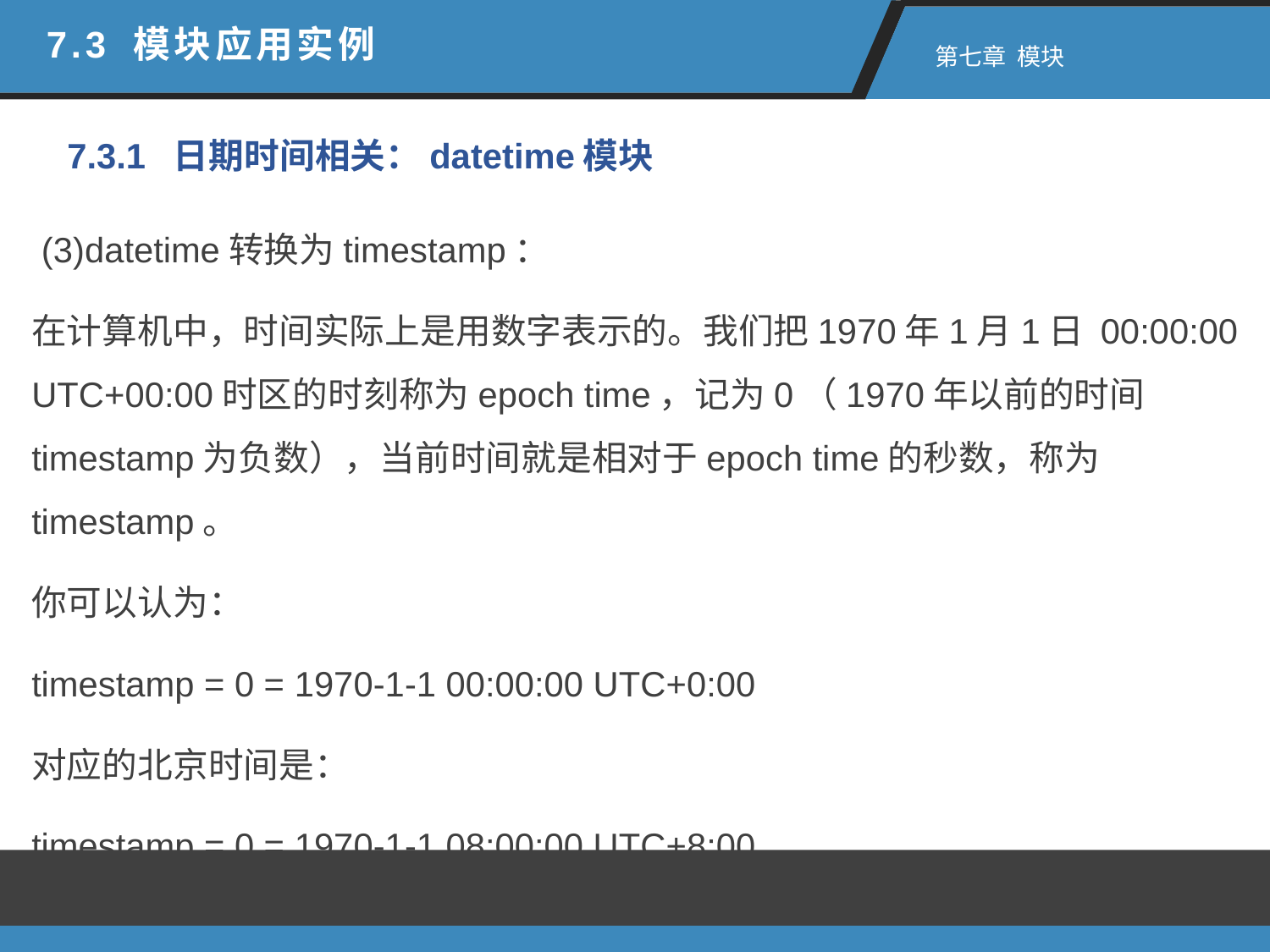

7.3 模块应用实例
  第七章  模块
7.3.1  日期时间相关：datetime模块
 (3)datetime转换为timestamp：
在计算机中，时间实际上是用数字表示的。我们把1970年1月1日 00:00:00 UTC+00:00时区的时刻称为epoch time，记为0（1970年以前的时间timestamp为负数），当前时间就是相对于epoch time的秒数，称为timestamp。
你可以认为：
timestamp = 0 = 1970-1-1 00:00:00 UTC+0:00
对应的北京时间是：
timestamp = 0 = 1970-1-1 08:00:00 UTC+8:00